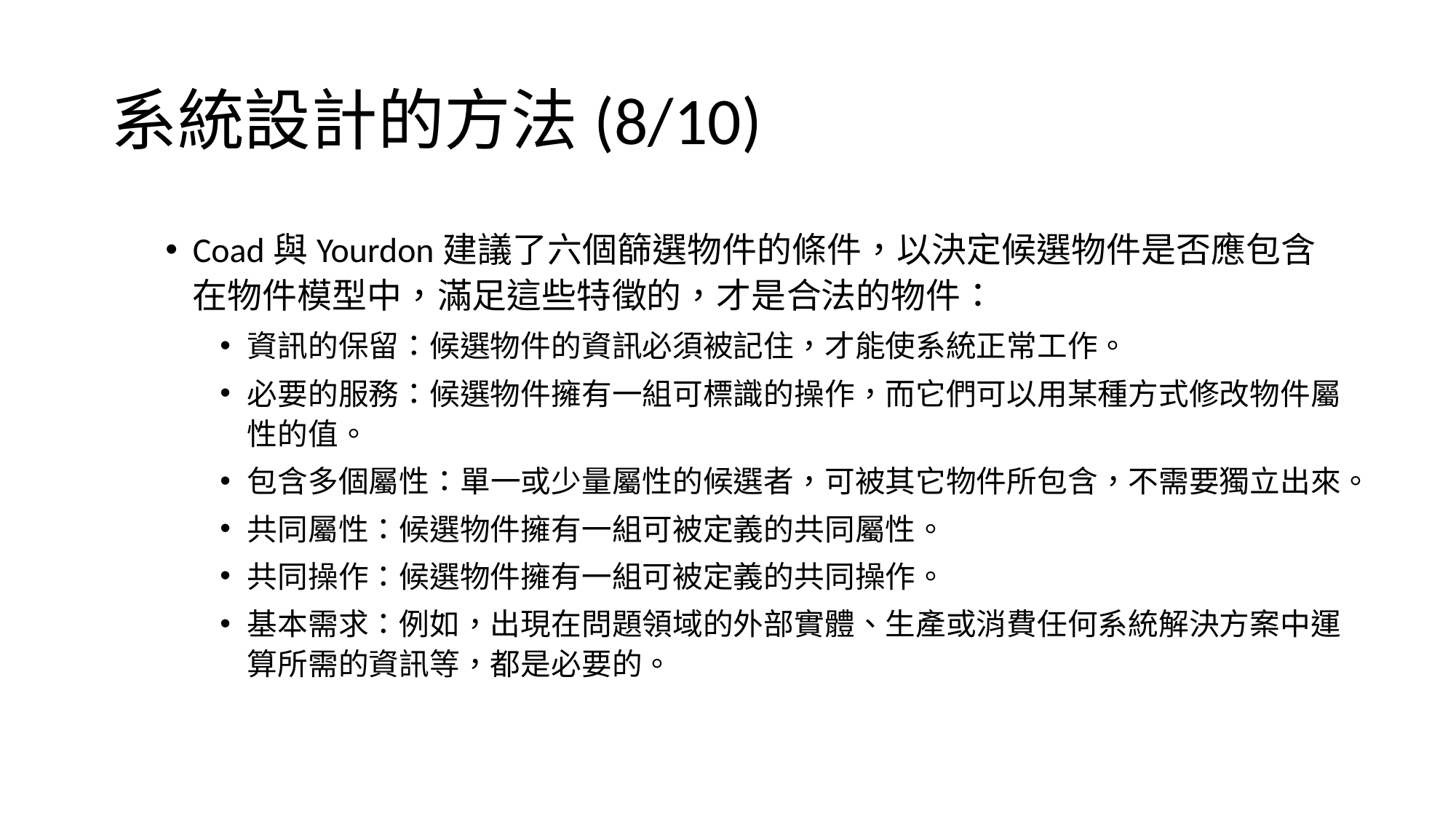

系統設計的方法(8/10)
Coad與Yourdon建議了六個篩選物件的條件，以決定候選物件是否應包含在物件模型中，滿足這些特徵的，才是合法的物件：
資訊的保留：候選物件的資訊必須被記住，才能使系統正常工作。
必要的服務：候選物件擁有一組可標識的操作，而它們可以用某種方式修改物件屬性的值。
包含多個屬性：單一或少量屬性的候選者，可被其它物件所包含，不需要獨立出來。
共同屬性：候選物件擁有一組可被定義的共同屬性。
共同操作：候選物件擁有一組可被定義的共同操作。
基本需求：例如，出現在問題領域的外部實體、生產或消費任何系統解決方案中運算所需的資訊等，都是必要的。